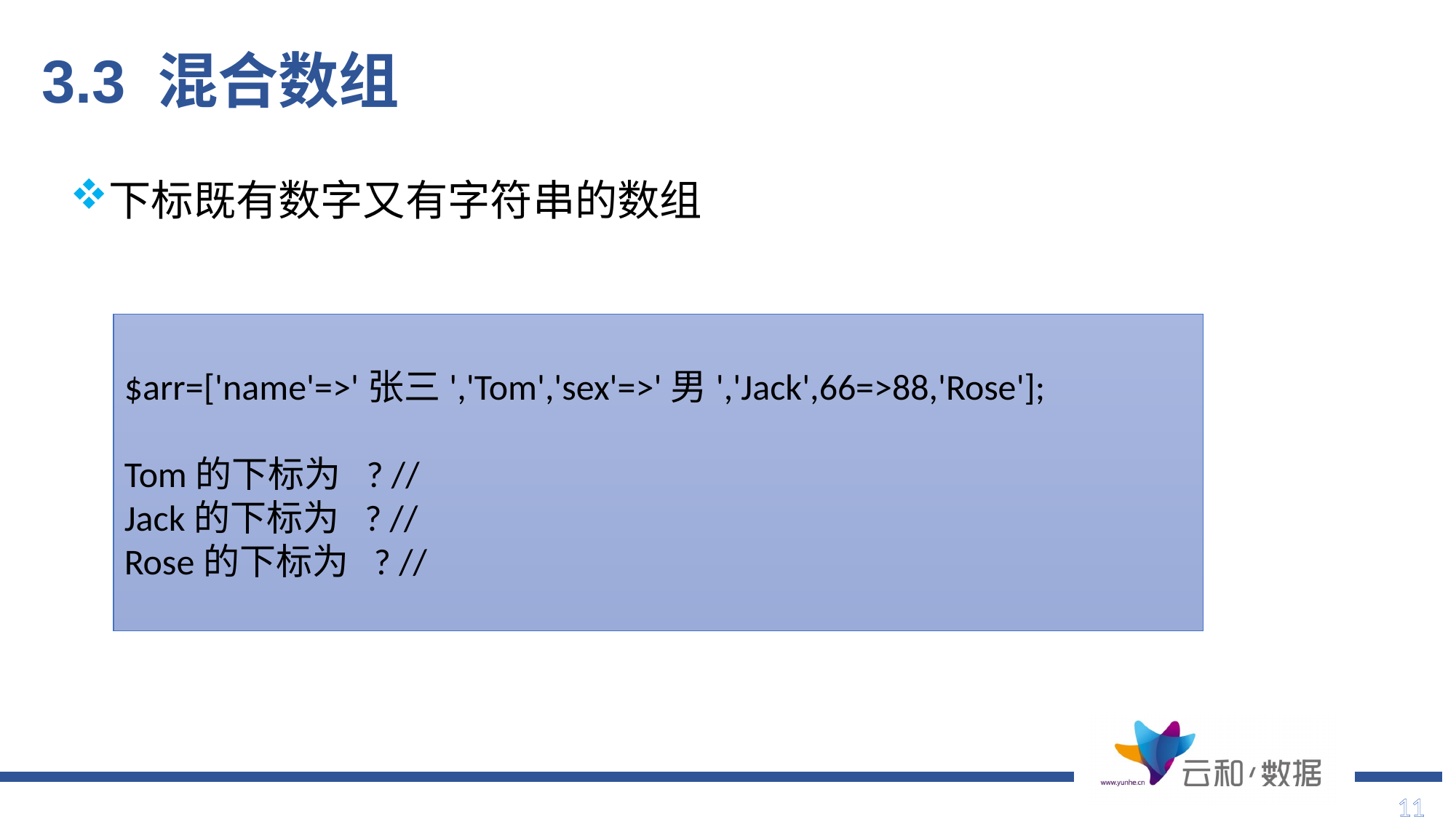

# 3.3 混合数组
下标既有数字又有字符串的数组

$arr=['name'=>'张三','Tom','sex'=>'男','Jack',66=>88,'Rose'];

Tom的下标为  ? //
Jack的下标为  ? //
Rose的下标为  ? //